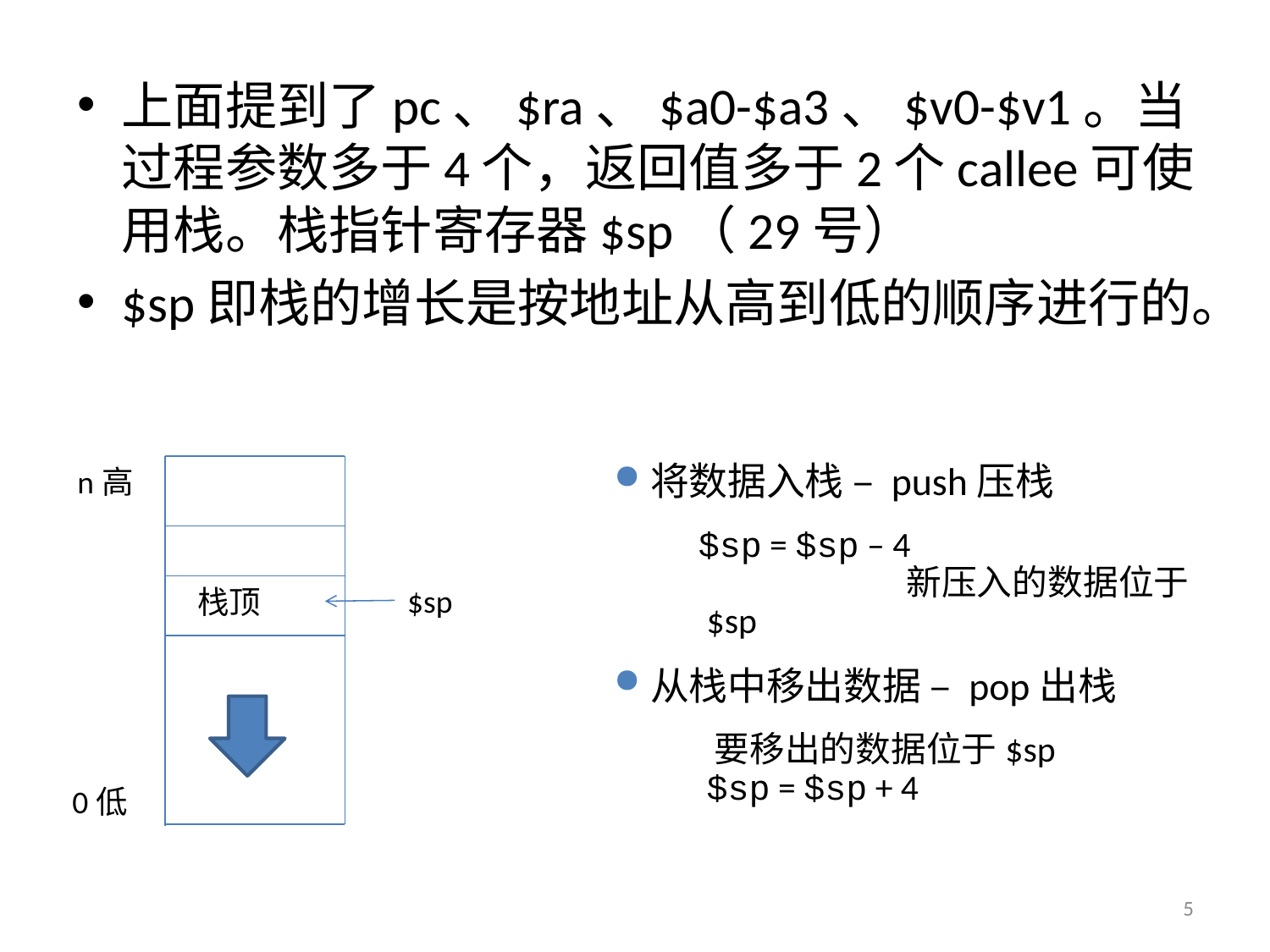

上面提到了pc、$ra、$a0-$a3、$v0-$v1。当过程参数多于4个，返回值多于2个callee可使用栈。栈指针寄存器$sp（29号）
$sp即栈的增长是按地址从高到低的顺序进行的。

n高
将数据入栈 – push压栈
  $sp = $sp – 4	 		        新压入的数据位于 $sp
从栈中移出数据 – pop出栈
   要移出的数据位于$sp 	            $sp = $sp + 4

$sp
栈顶

0低
5